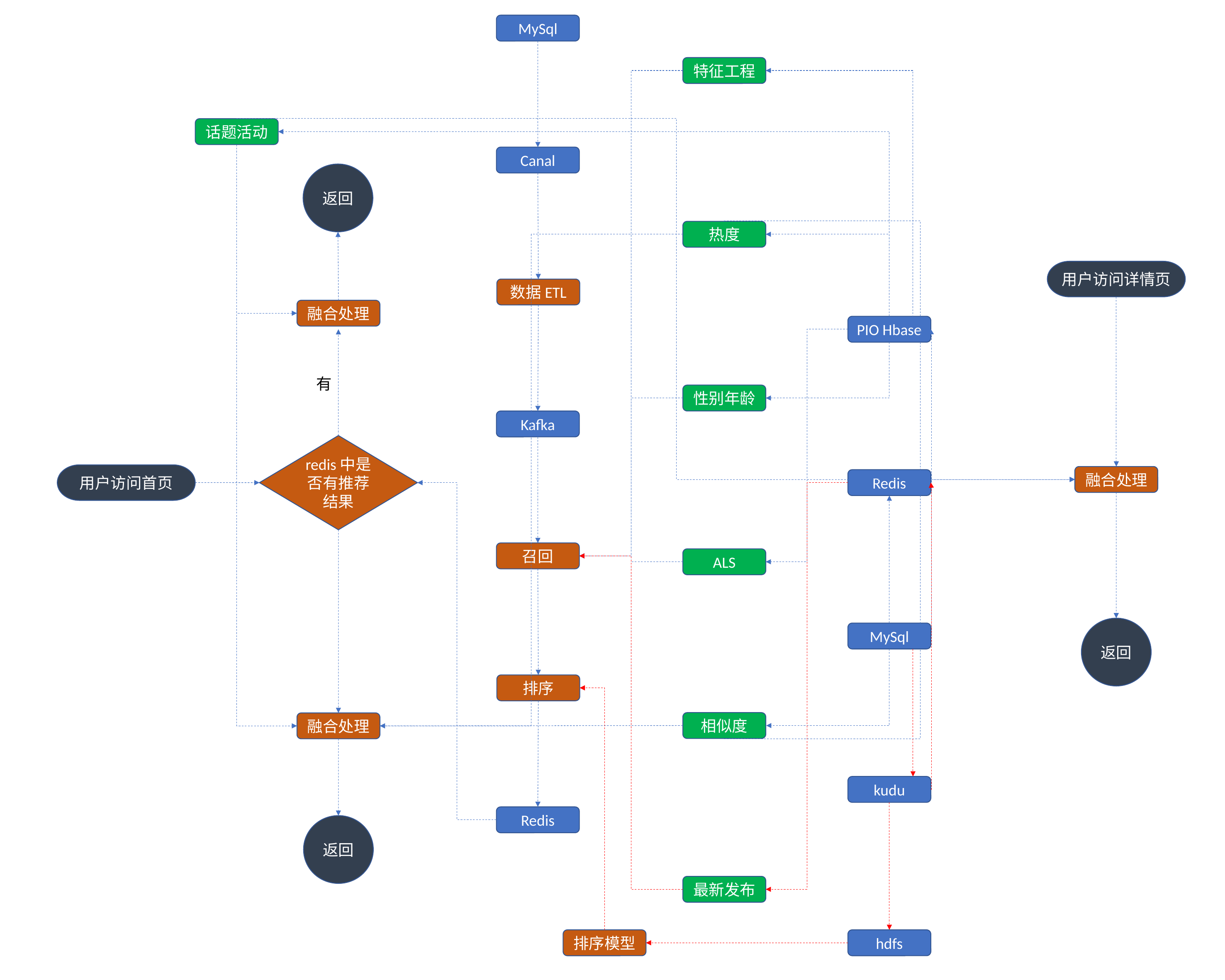

MySql
特征工程
话题活动
Canal
返回
热度
用户访问详情页
数据ETL
融合处理
PIO Hbase
有
性别年龄
Kafka
redis中是否有推荐结果
用户访问首页
融合处理
Redis
召回
ALS
返回
MySql
排序
相似度
融合处理
kudu
Redis
返回
最新发布
排序模型
hdfs